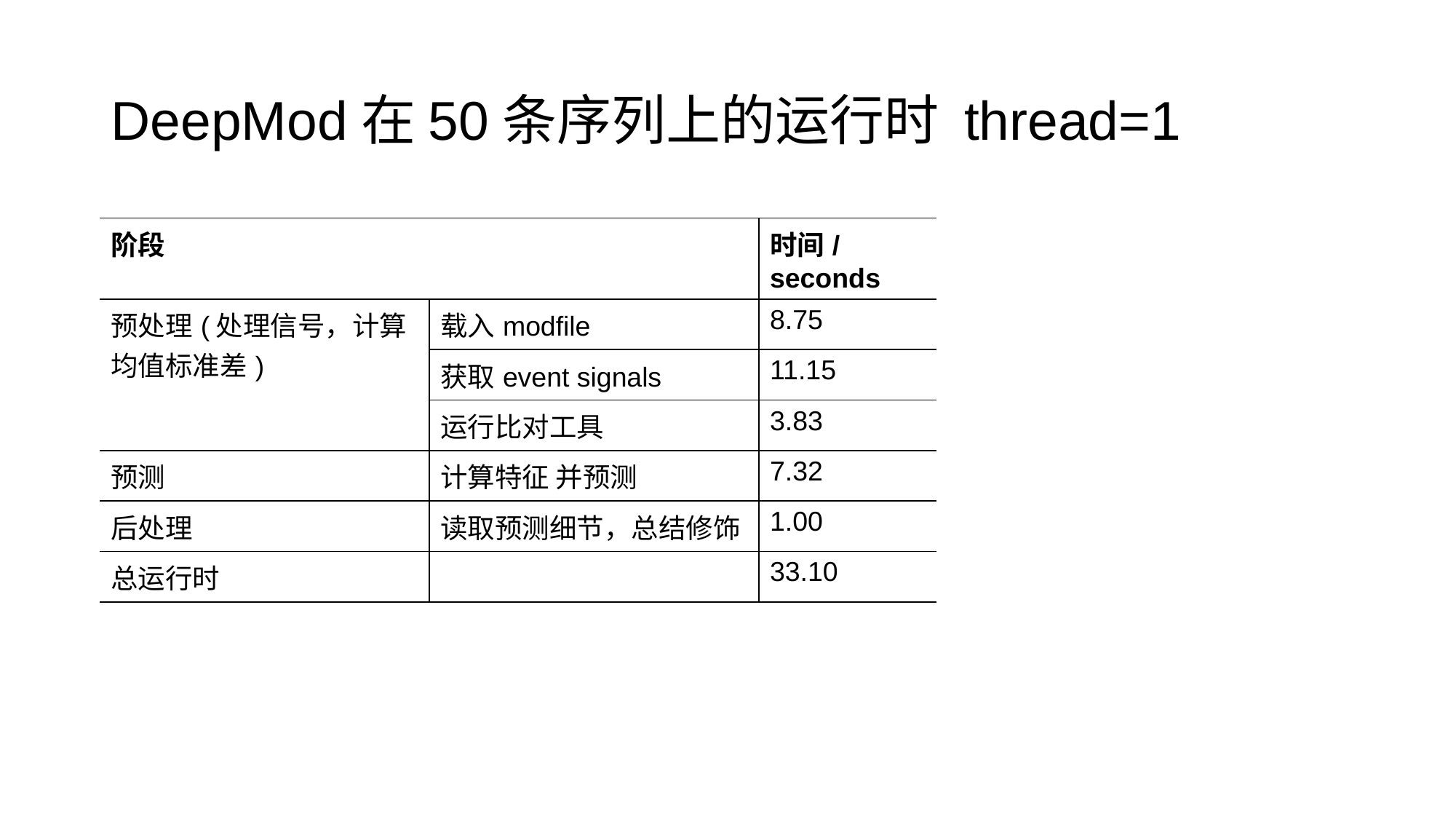

# DeepMod在50条序列上的运行时 thread=1
| 阶段 |  | 时间/seconds |
| --- | --- | --- |
| 预处理(处理信号，计算均值标准差) | 载入modfile | 8.75 |
|  | 获取event signals | 11.15 |
|  | 运行比对工具 | 3.83 |
| 预测 | 计算特征 并预测 | 7.32 |
| 后处理 | 读取预测细节，总结修饰 | 1.00 |
| 总运行时 |  | 33.10 |